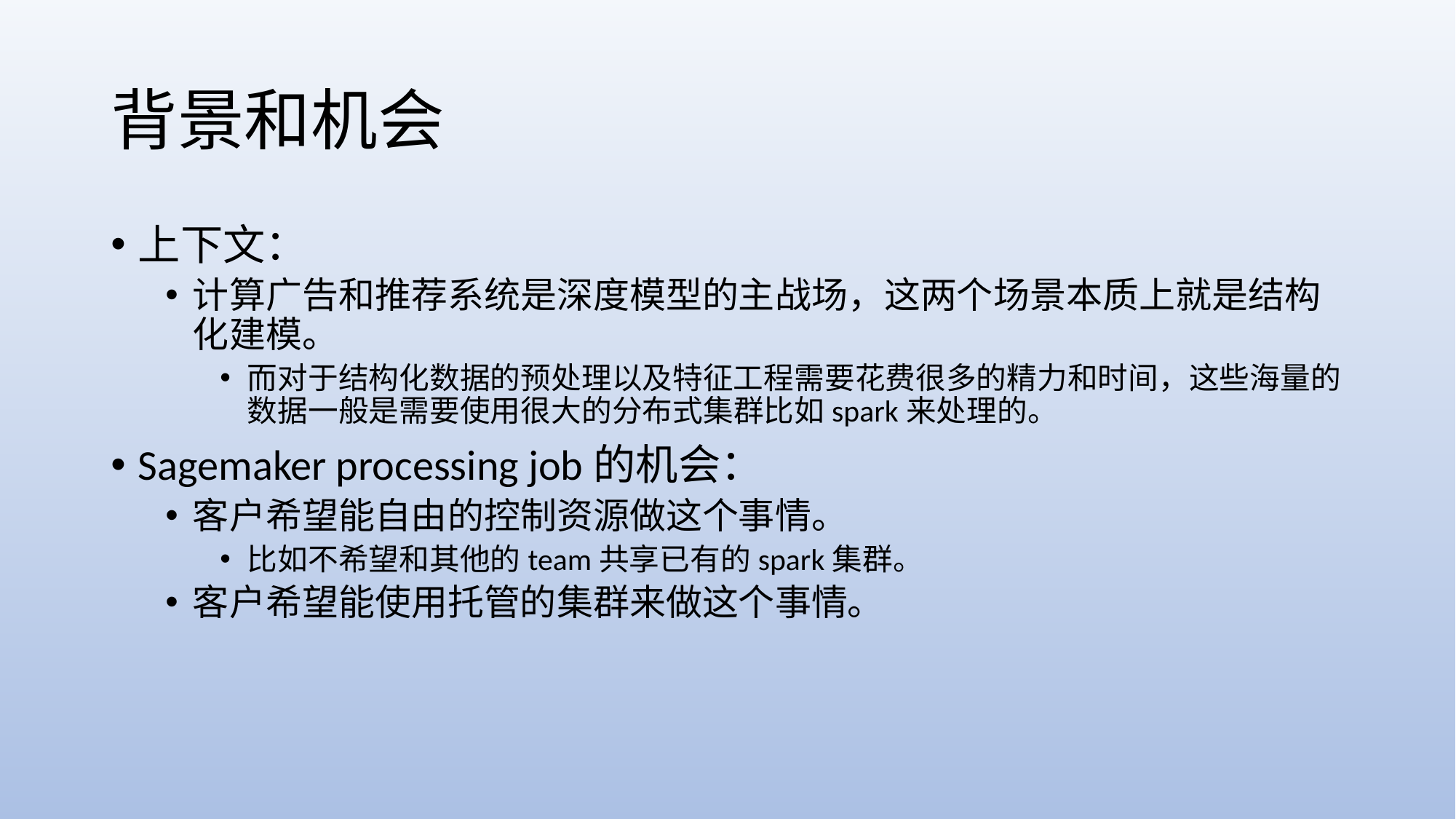

# 背景和机会
上下文：
计算广告和推荐系统是深度模型的主战场，这两个场景本质上就是结构化建模。
而对于结构化数据的预处理以及特征工程需要花费很多的精力和时间，这些海量的数据一般是需要使用很大的分布式集群比如spark来处理的。
Sagemaker processing job的机会：
客户希望能自由的控制资源做这个事情。
比如不希望和其他的team共享已有的spark集群。
客户希望能使用托管的集群来做这个事情。